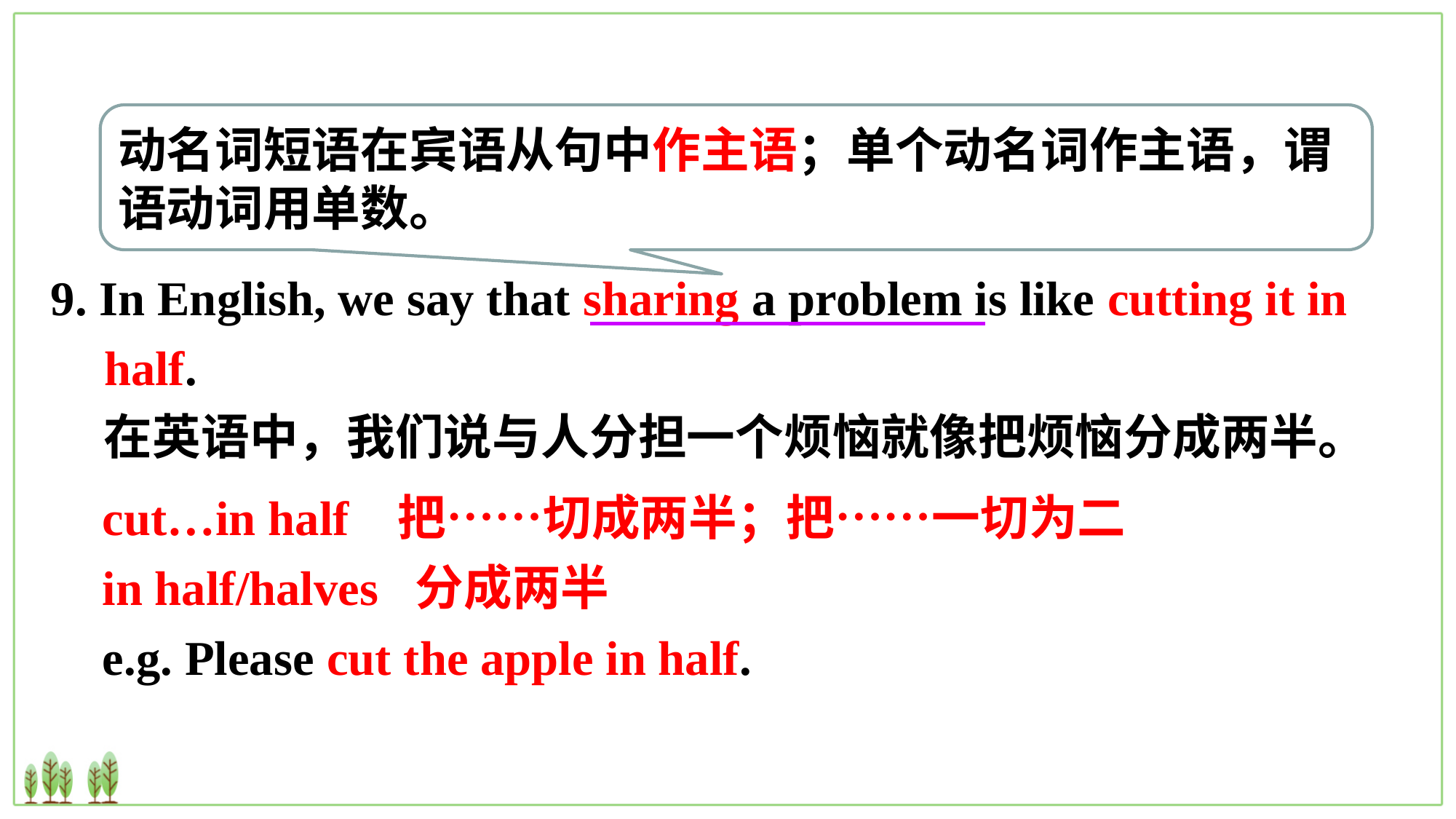

动名词短语在宾语从句中作主语；单个动名词作主语，谓语动词用单数。
9. In English, we say that sharing a problem is like cutting it in half.
在英语中，我们说与人分担一个烦恼就像把烦恼分成两半。
cut…in half   把……切成两半；把……一切为二
in half/halves  分成两半
e.g. Please cut the apple in half.